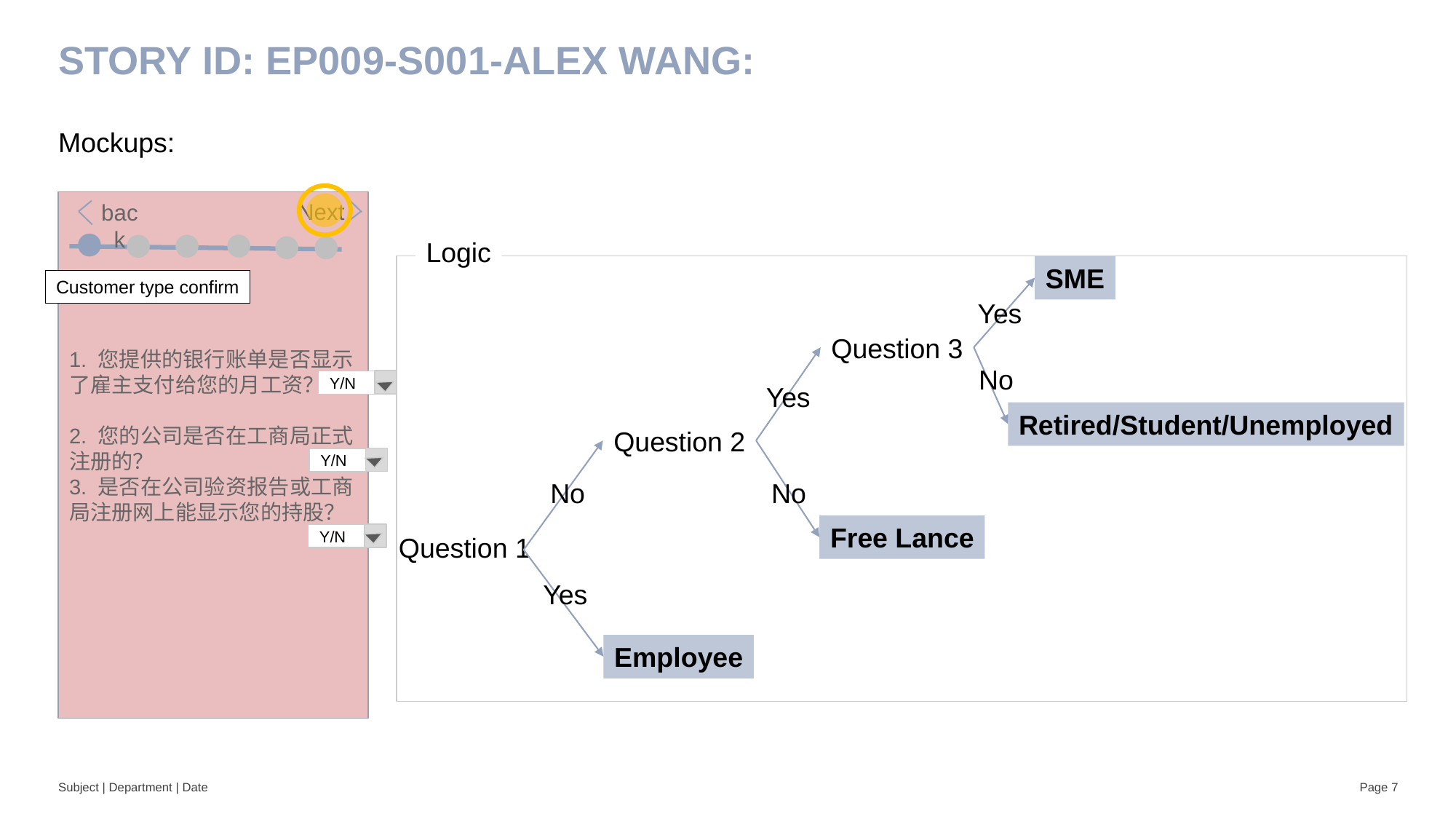

# Story ID: EP009-S001-Alex Wang:
Mockups:

1. 您提供的银行账单是否显示了雇主支付给您的月工资？

2. 您的公司是否在工商局正式注册的？
3. 是否在公司验资报告或工商局注册网上能显示您的持股？

Next
back

Logic

SME

Customer type confirm
Yes
Question 3
No
Y/N

Yes

Retired/Student/Unemployed
Question 2
Y/N

No
No
Free Lance
Y/N

Question 1

Yes
Employee
Page 7
Subject | Department | Date